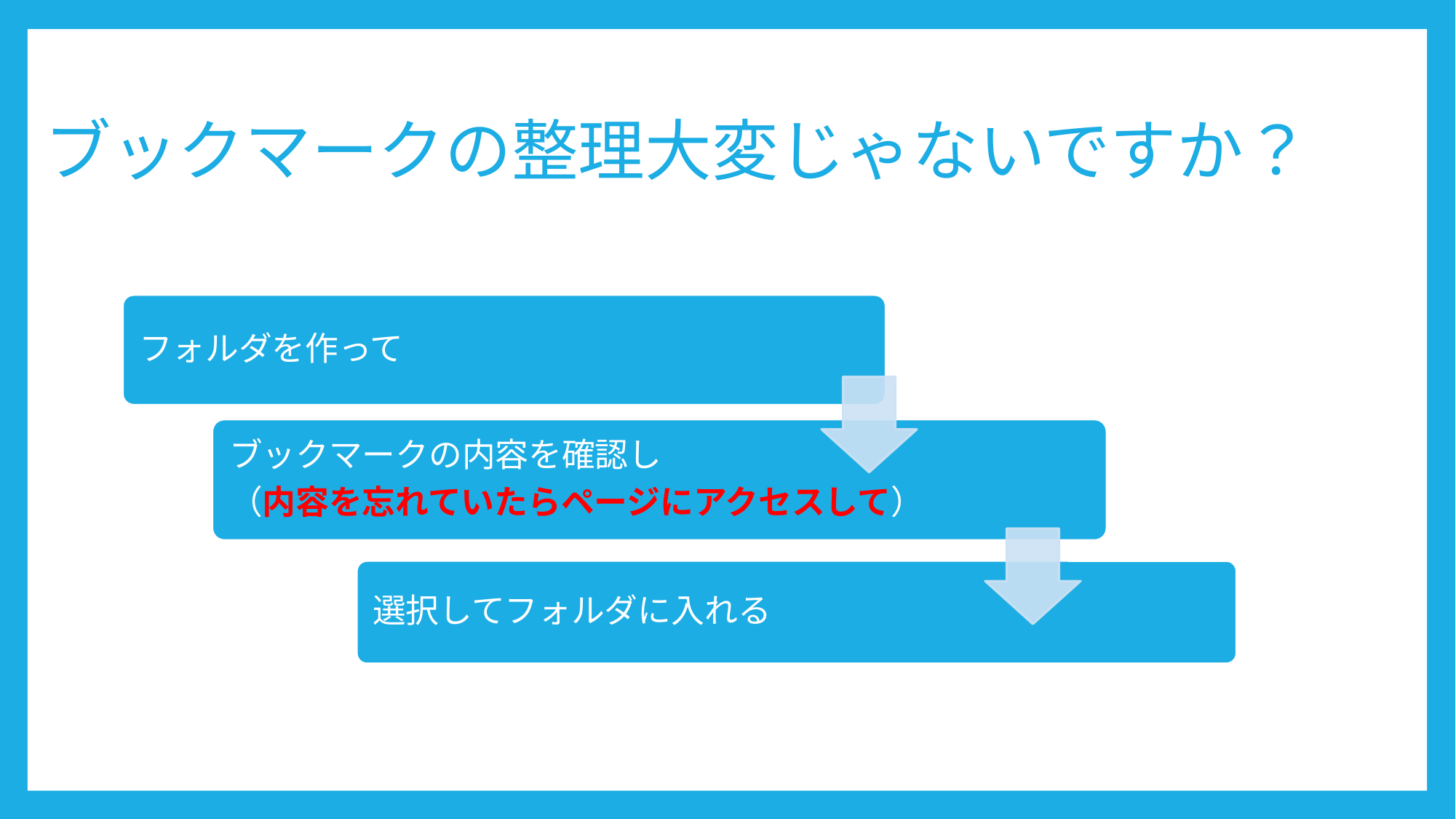

# ブックマークの整理大変じゃないですか？
フォルダを作って
ブックマークの内容を確認し
（内容を忘れていたらページにアクセスして）
選択してフォルダに入れる